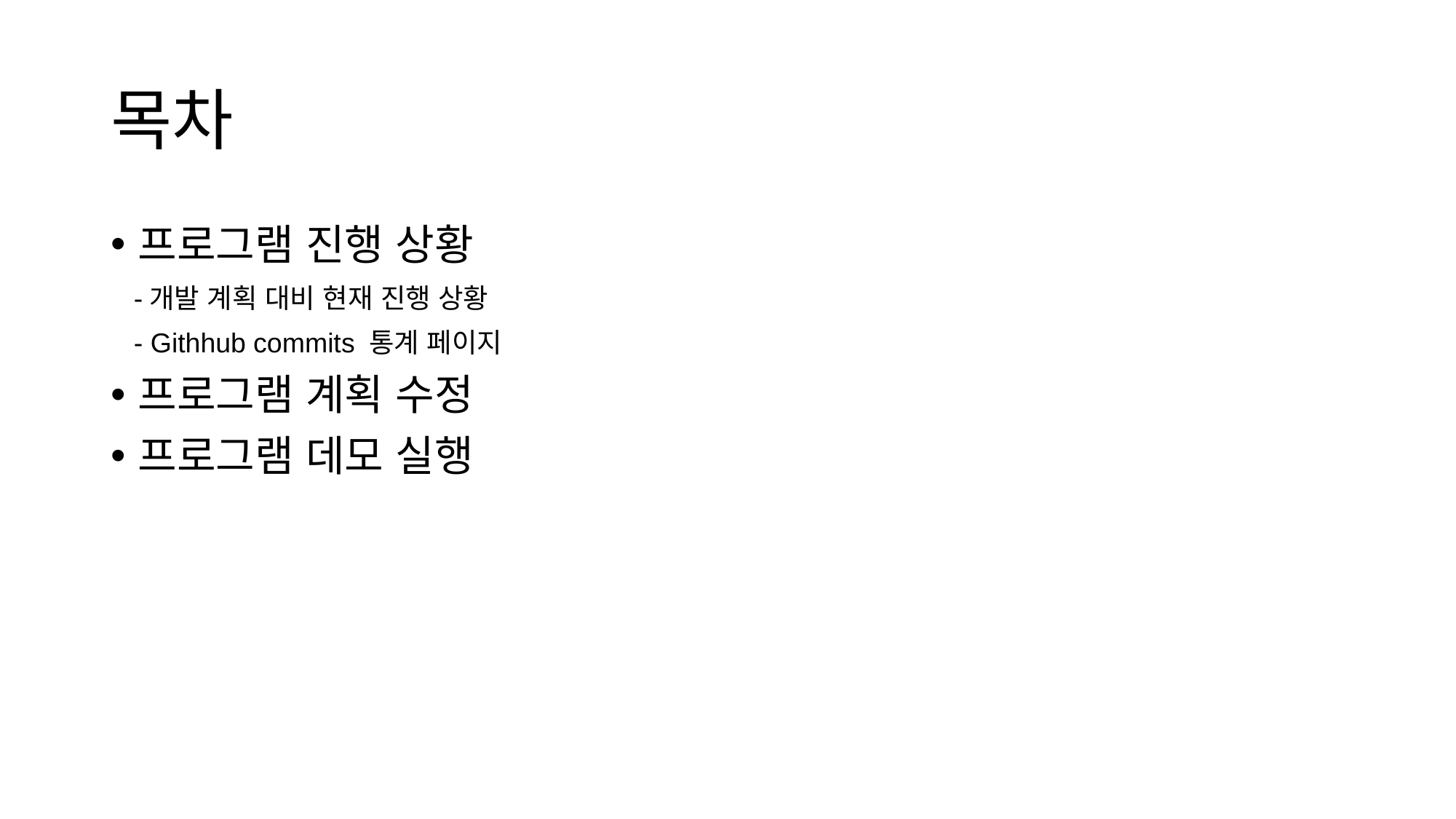

# 목차
프로그램 진행 상황
   -개발 계획 대비 현재 진행 상황
   - Githhub commits 통계 페이지
프로그램 계획 수정
프로그램 데모 실행